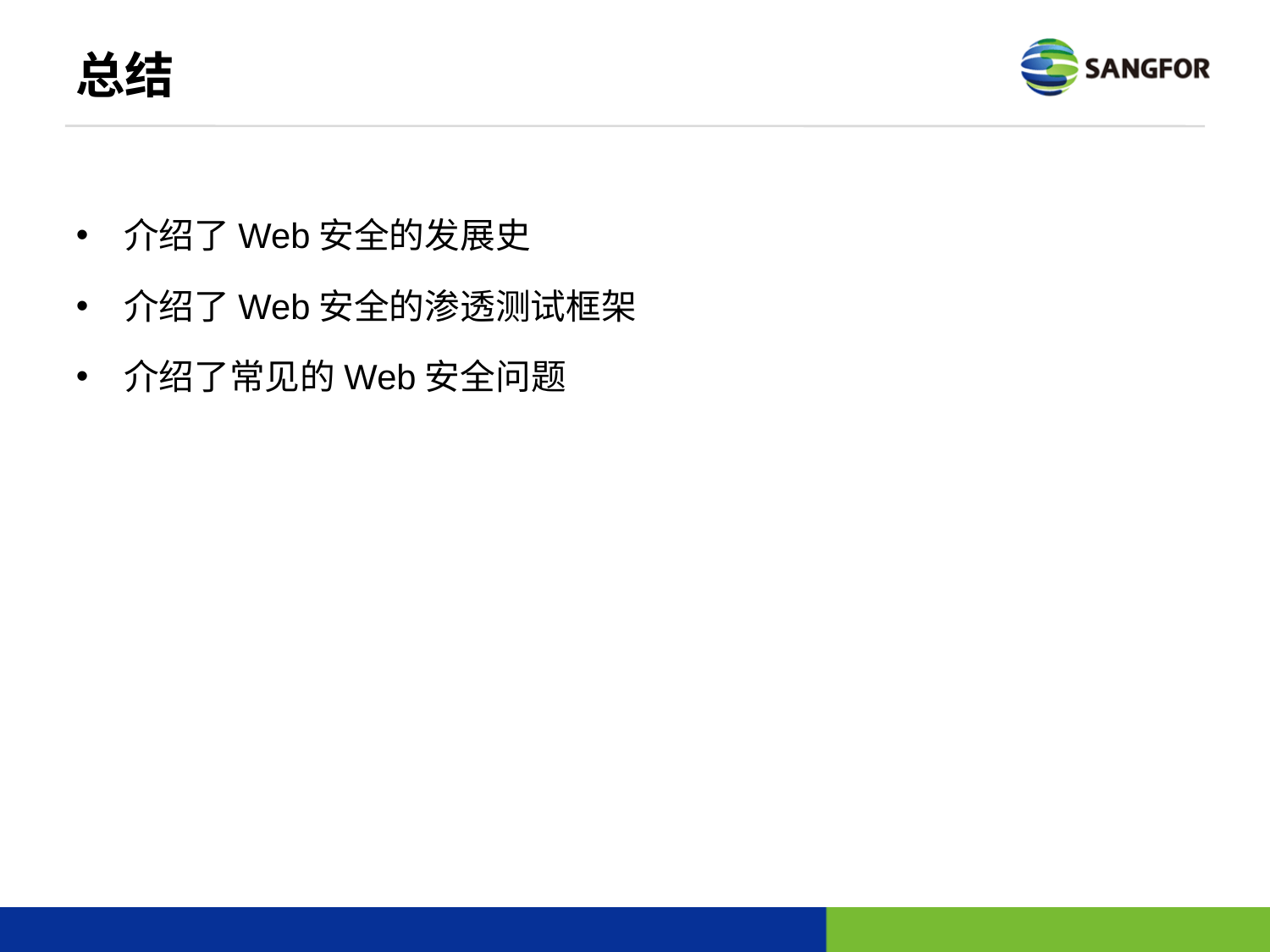

# 总结
介绍了Web安全的发展史
介绍了Web安全的渗透测试框架
介绍了常见的Web安全问题